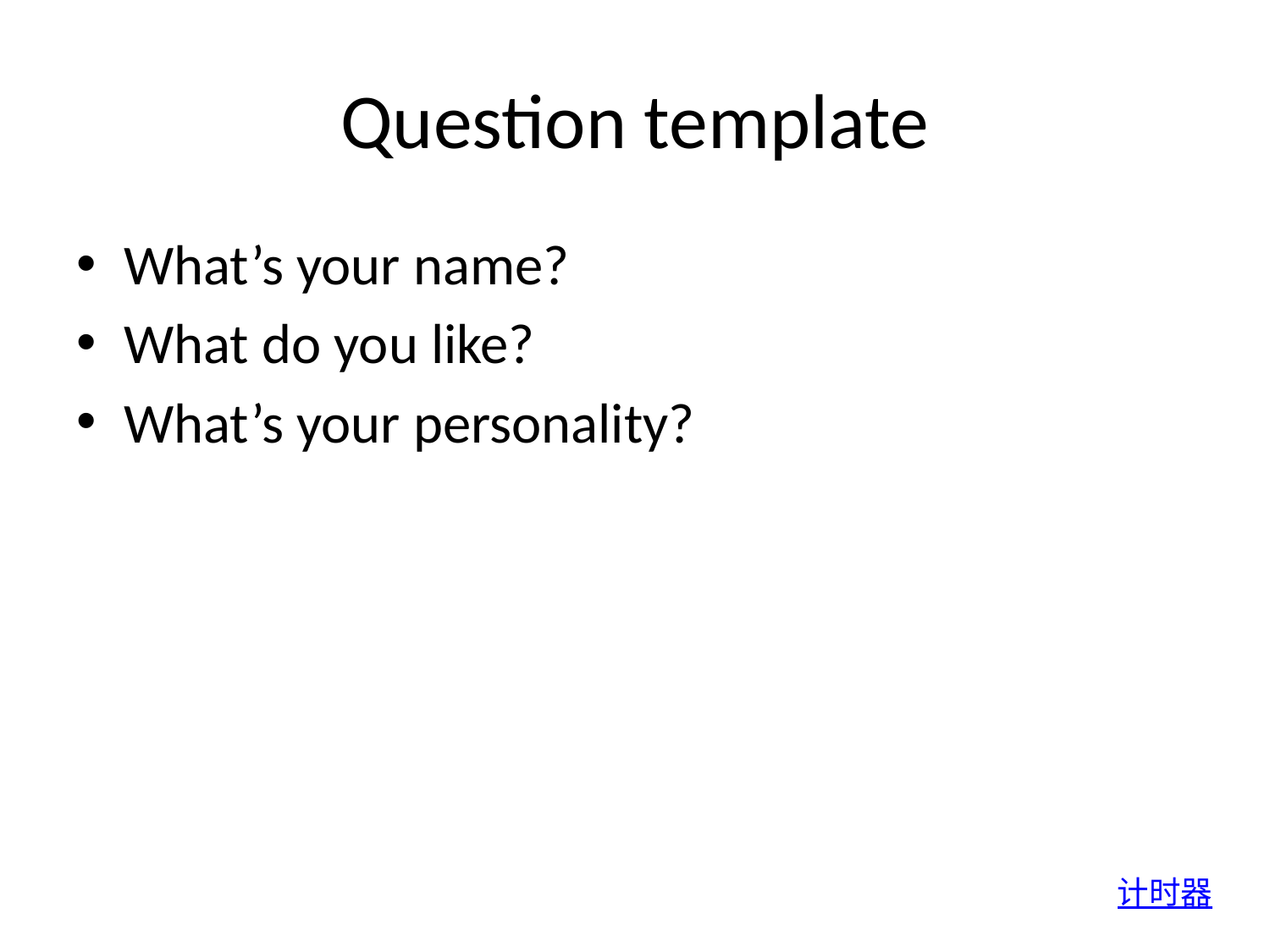

# Question template
What’s your name?
What do you like?
What’s your personality?
计时器